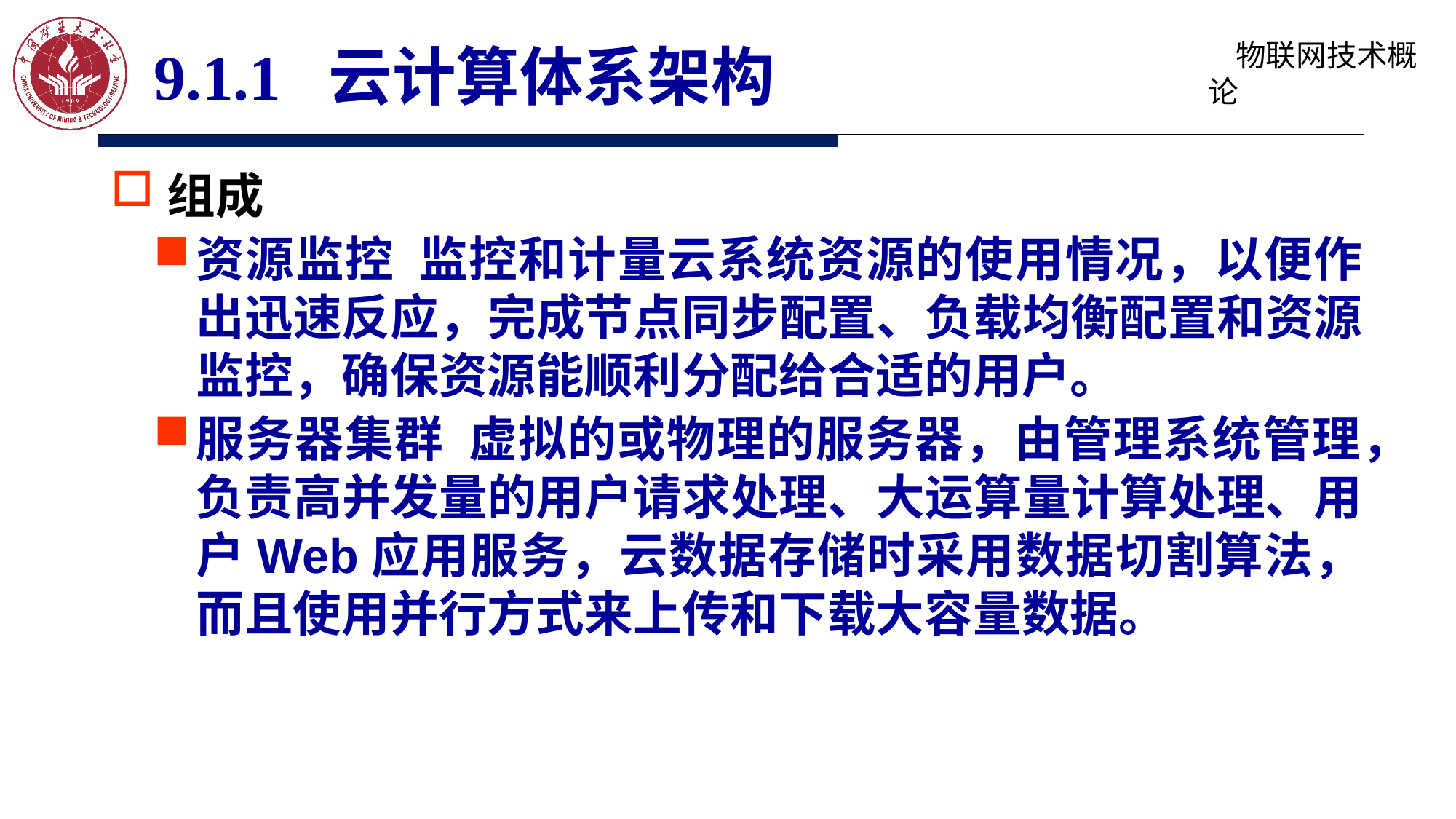

9.1.1  云计算体系架构
组成
资源监控  监控和计量云系统资源的使用情况，以便作出迅速反应，完成节点同步配置、负载均衡配置和资源监控，确保资源能顺利分配给合适的用户。
服务器集群  虚拟的或物理的服务器，由管理系统管理，负责高并发量的用户请求处理、大运算量计算处理、用户Web应用服务，云数据存储时采用数据切割算法，而且使用并行方式来上传和下载大容量数据。